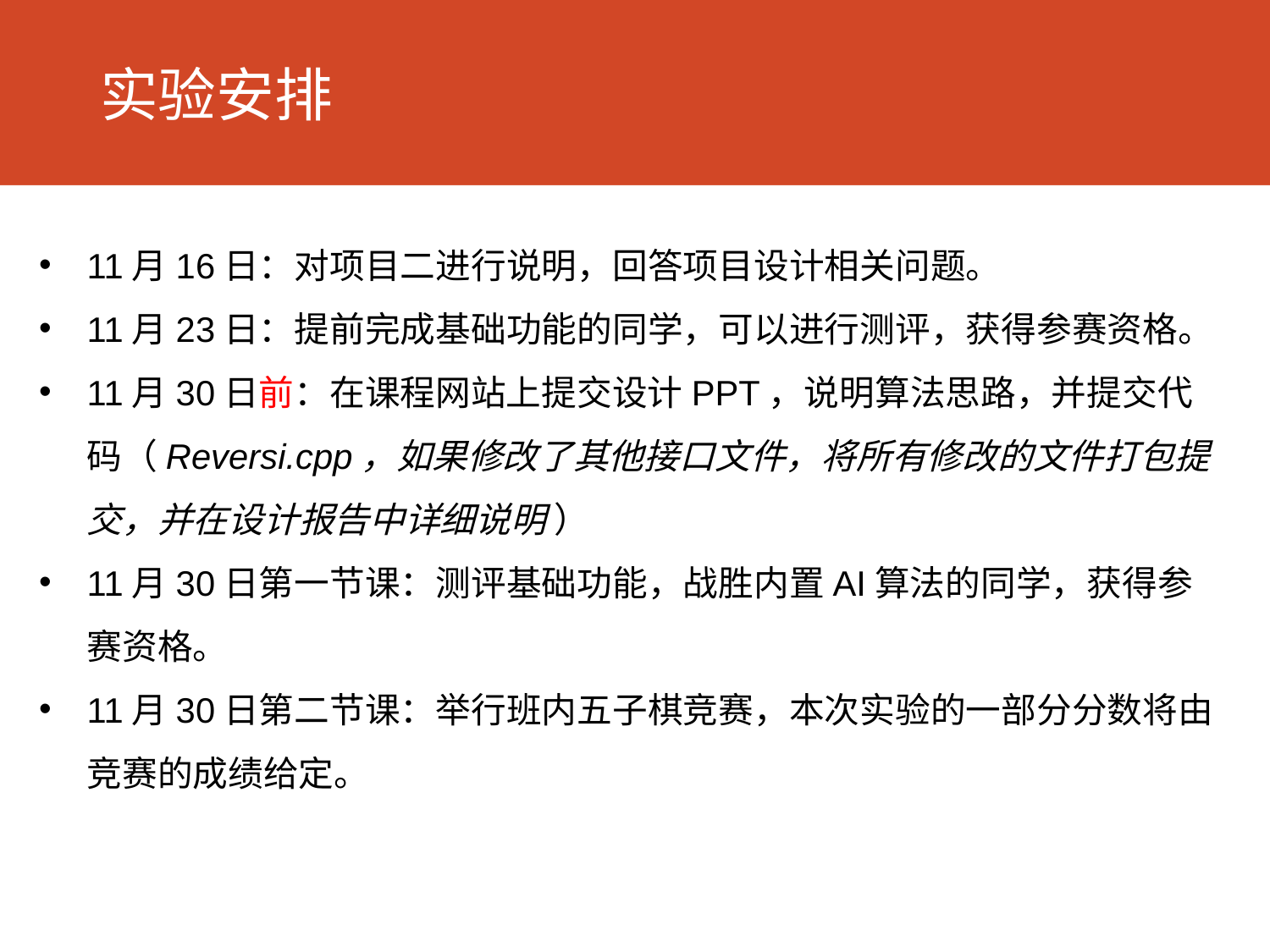

实验安排
11月16日：对项目二进行说明，回答项目设计相关问题。
11月23日：提前完成基础功能的同学，可以进行测评，获得参赛资格。
11月30日前：在课程网站上提交设计PPT，说明算法思路，并提交代码（Reversi.cpp，如果修改了其他接口文件，将所有修改的文件打包提交，并在设计报告中详细说明 ）
11月30日第一节课：测评基础功能，战胜内置AI算法的同学，获得参赛资格。
11月30日第二节课：举行班内五子棋竞赛，本次实验的一部分分数将由竞赛的成绩给定。